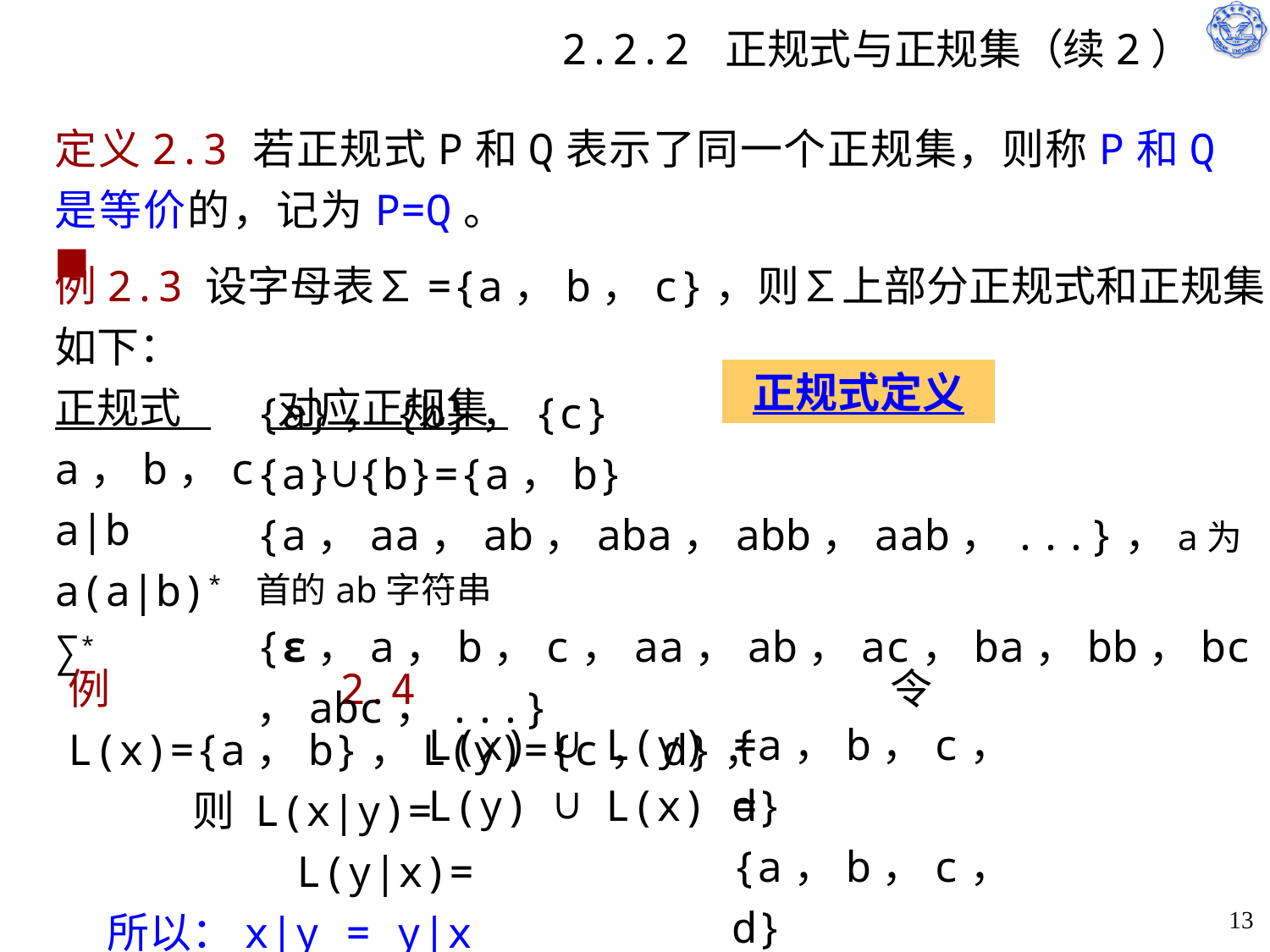

# 2.2.2 正规式与正规集（续2）
定义2.3 若正规式P和Q表示了同一个正规集，则称P和Q是等价的，记为P=Q。						■
例2.3 设字母表∑={a，b，c}，则∑上部分正规式和正规集如下：
正规式          对应正规集
a，b，c
a|b
a(a|b)*
∑*
正规式定义
{a}，{b}，{c}
{a}∪{b}={a，b}
{a，aa，ab，aba，abb，aab，...}，a为首的ab字符串
{ε，a，b，c，aa，ab，ac，ba，bb，bc，abc，...}
例2.4 令 L(x)={a，b}，L(y)={c，d}，
            则 L(x|y)=
         L(y|x)=
   所以：x|y = y|x
L(x) ∪ L(y) =
L(y) ∪ L(x) =
{a，b，c，d}
{a，b，c，d}
13